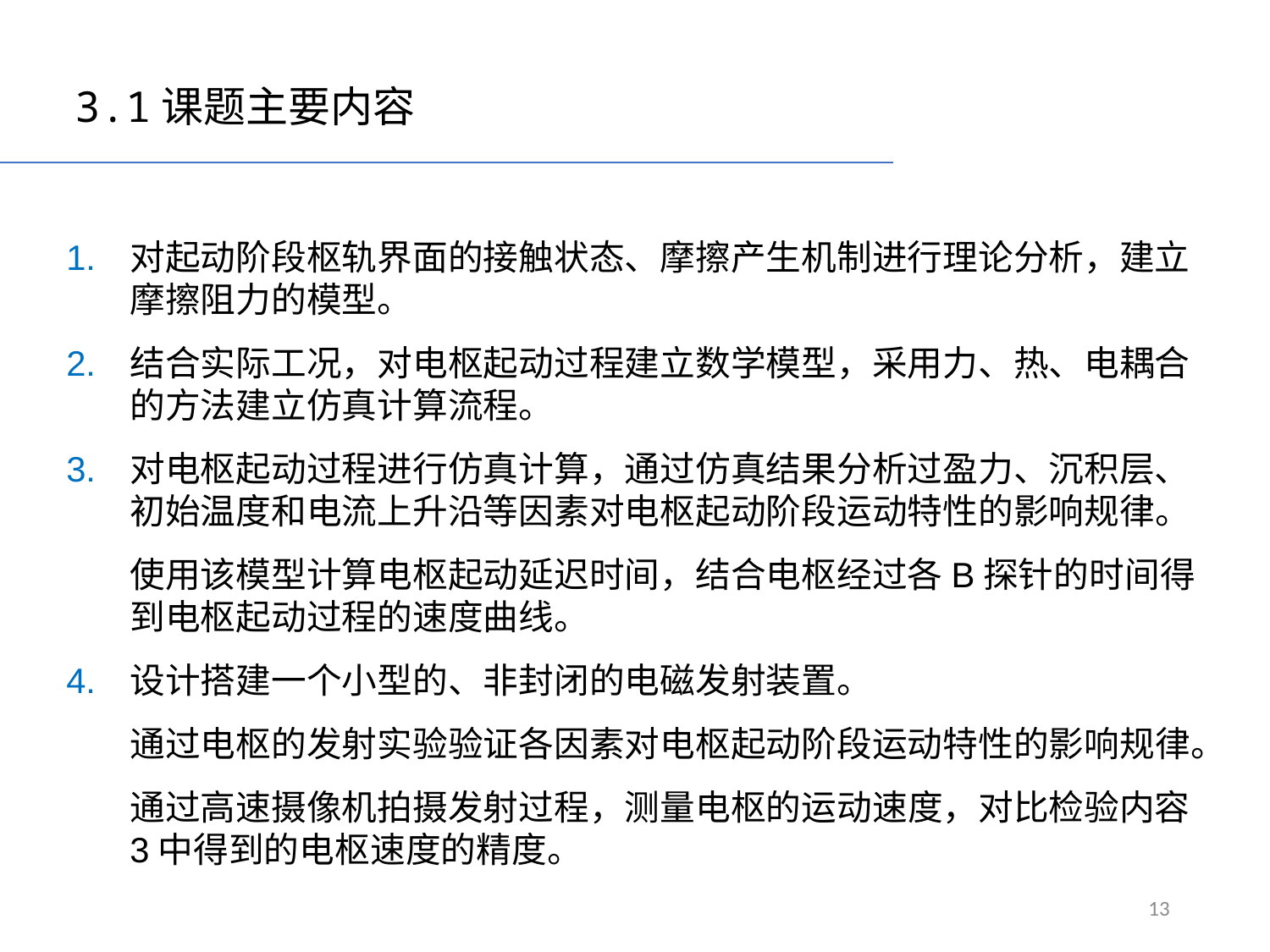

3.1课题主要内容
对起动阶段枢轨界面的接触状态、摩擦产生机制进行理论分析，建立摩擦阻力的模型。
结合实际工况，对电枢起动过程建立数学模型，采用力、热、电耦合的方法建立仿真计算流程。
对电枢起动过程进行仿真计算，通过仿真结果分析过盈力、沉积层、初始温度和电流上升沿等因素对电枢起动阶段运动特性的影响规律。
使用该模型计算电枢起动延迟时间，结合电枢经过各B探针的时间得到电枢起动过程的速度曲线。
设计搭建一个小型的、非封闭的电磁发射装置。
通过电枢的发射实验验证各因素对电枢起动阶段运动特性的影响规律。
通过高速摄像机拍摄发射过程，测量电枢的运动速度，对比检验内容3中得到的电枢速度的精度。
13